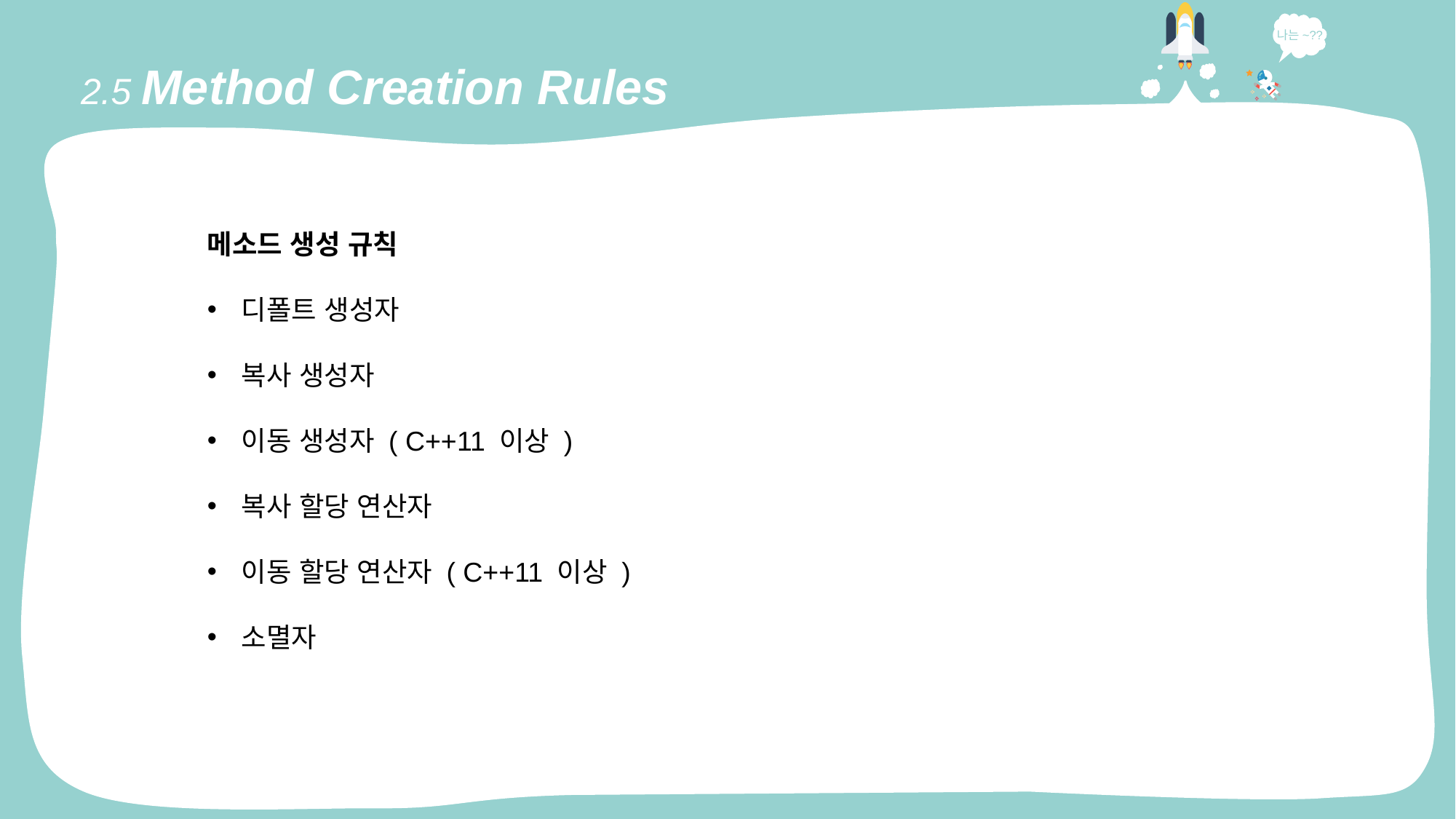

나는~??

2.5 Method Creation Rules

메소드 생성 규칙

디폴트 생성자

복사 생성자

이동 생성자 ( C++11 이상 )

복사 할당 연산자

이동 할당 연산자 ( C++11 이상 )

소멸자